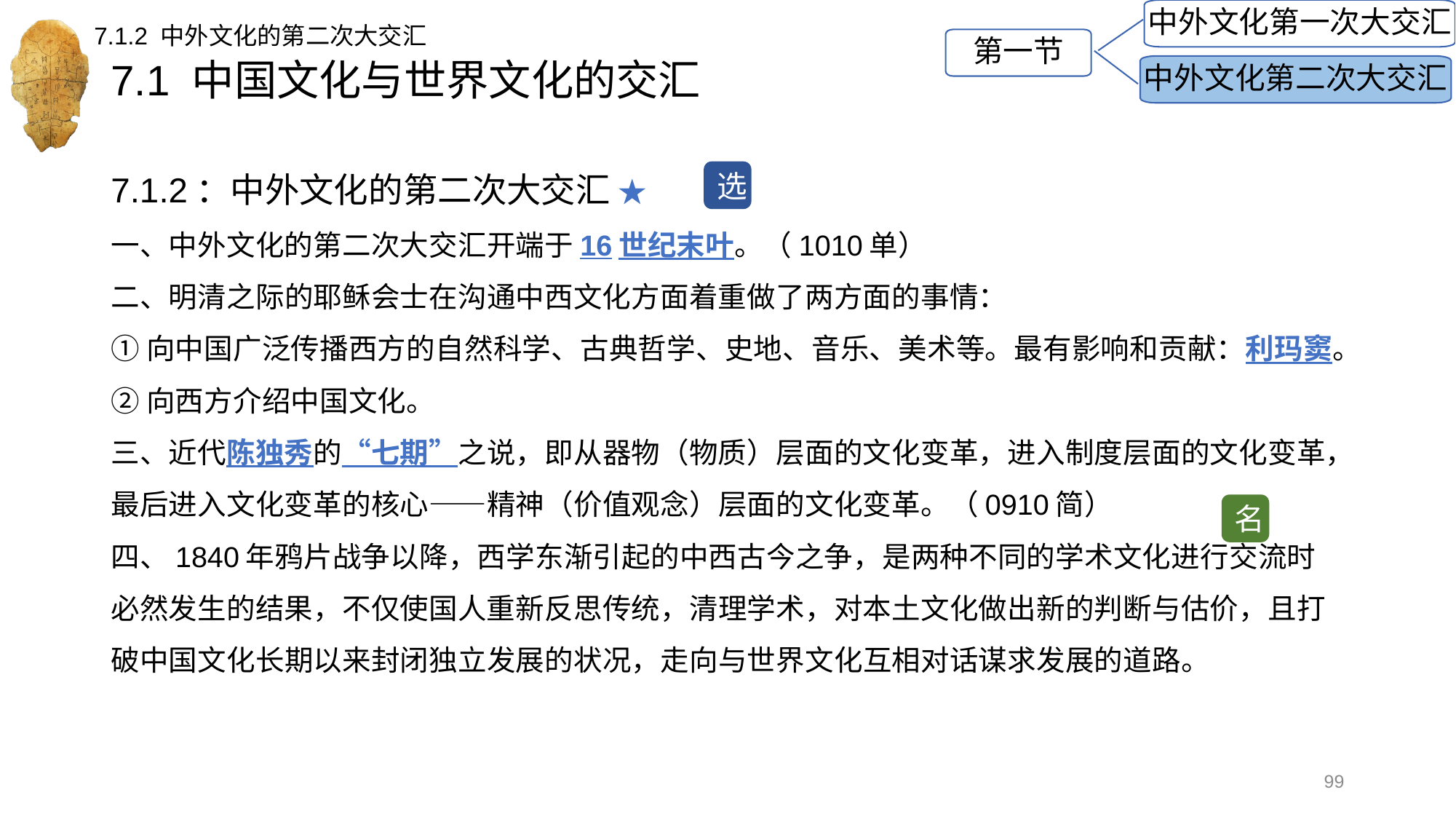

中外文化第一次大交汇

7.1.2 中外文化的第二次大交汇
第一节
# 7.1 中国文化与世界文化的交汇
中外文化第二次大交汇

7.1.2：中外文化的第二次大交汇 ★
一、中外文化的第二次大交汇开端于16世纪末叶。（1010单）
二、明清之际的耶稣会士在沟通中西文化方面着重做了两方面的事情：
①向中国广泛传播西方的自然科学、古典哲学、史地、音乐、美术等。最有影响和贡献：利玛窦。
②向西方介绍中国文化。
三、近代陈独秀的“七期”之说，即从器物（物质）层面的文化变革，进入制度层面的文化变革，最后进入文化变革的核心——精神（价值观念）层面的文化变革。（0910简）
四、1840年鸦片战争以降，西学东渐引起的中西古今之争，是两种不同的学术文化进行交流时必然发生的结果，不仅使国人重新反思传统，清理学术，对本土文化做出新的判断与估价，且打破中国文化长期以来封闭独立发展的状况，走向与世界文化互相对话谋求发展的道路。
选
名
99